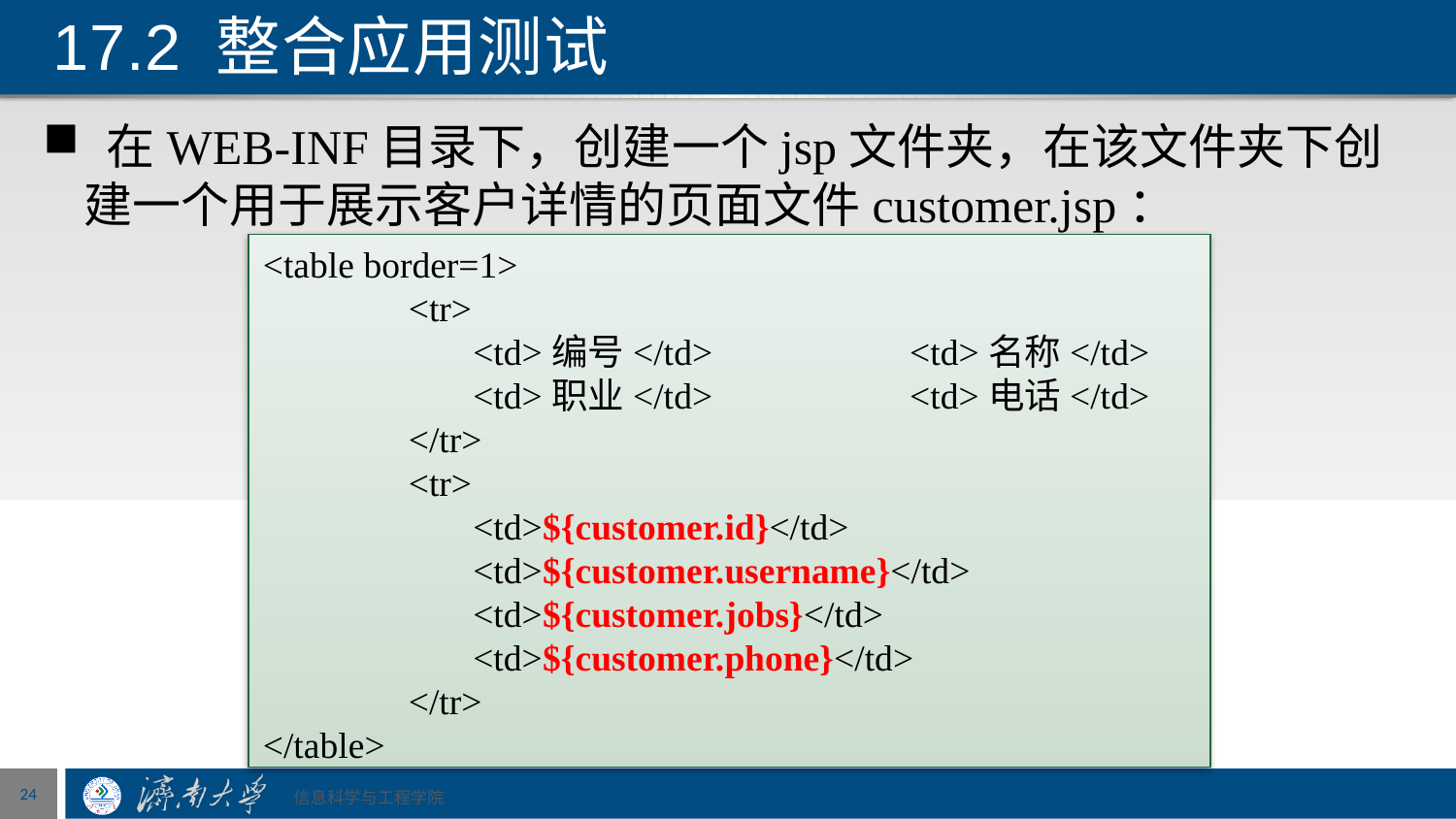

# 17.2 整合应用测试
 在WEB-INF目录下，创建一个jsp文件夹，在该文件夹下创建一个用于展示客户详情的页面文件customer.jsp：
<table border=1>
	<tr>
	       <td>编号</td>	       <td>名称</td>
	       <td>职业</td>	       <td>电话</td>
	</tr>
	<tr>
	       <td>${customer.id}</td>
	       <td>${customer.username}</td>
	       <td>${customer.jobs}</td>
	       <td>${customer.phone}</td>
	</tr>
</table>